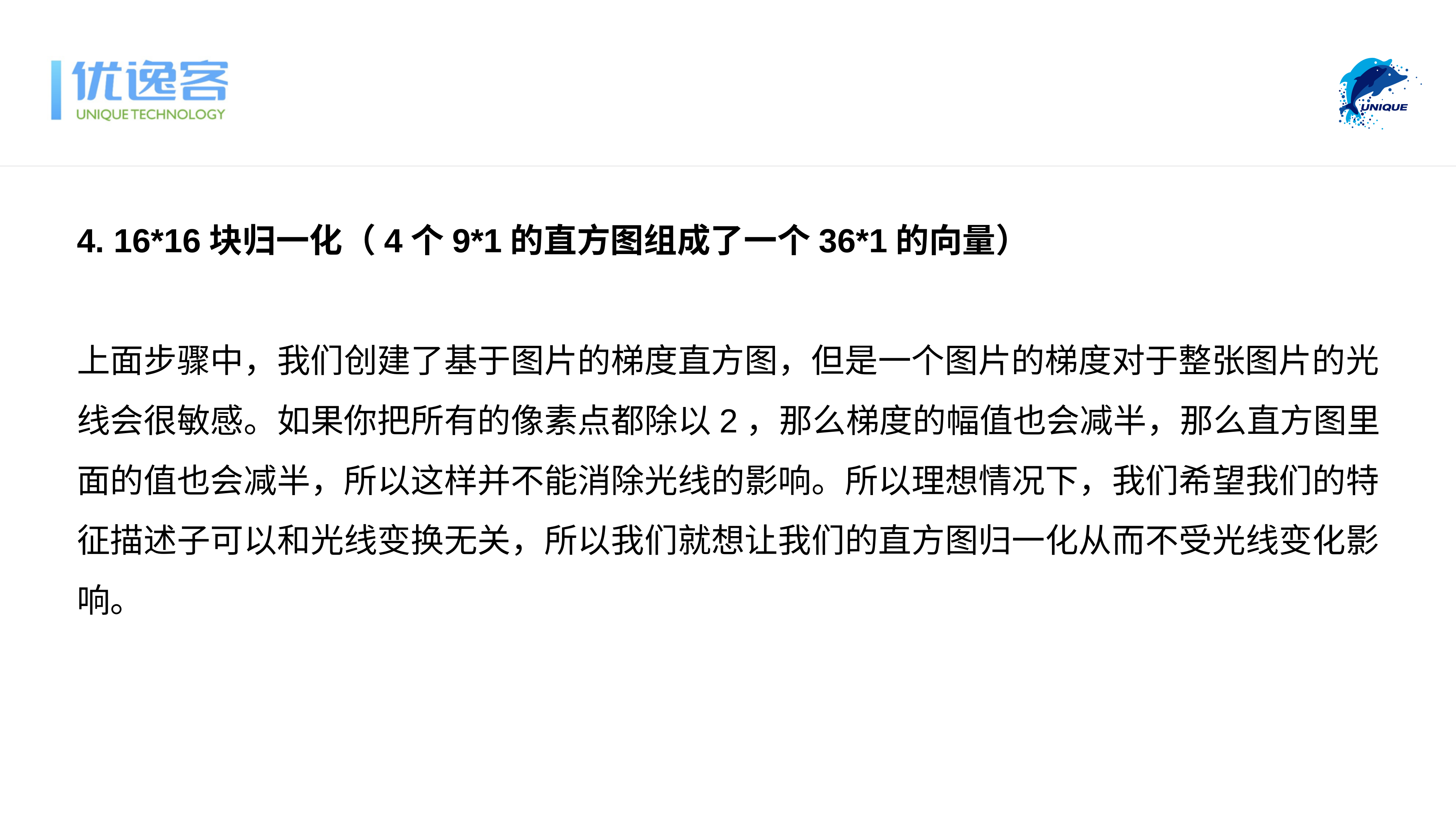

4. 16*16块归一化（4个9*1的直方图组成了一个36*1的向量）

上面步骤中，我们创建了基于图片的梯度直方图，但是一个图片的梯度对于整张图片的光线会很敏感。如果你把所有的像素点都除以2，那么梯度的幅值也会减半，那么直方图里面的值也会减半，所以这样并不能消除光线的影响。所以理想情况下，我们希望我们的特征描述子可以和光线变换无关，所以我们就想让我们的直方图归一化从而不受光线变化影响。